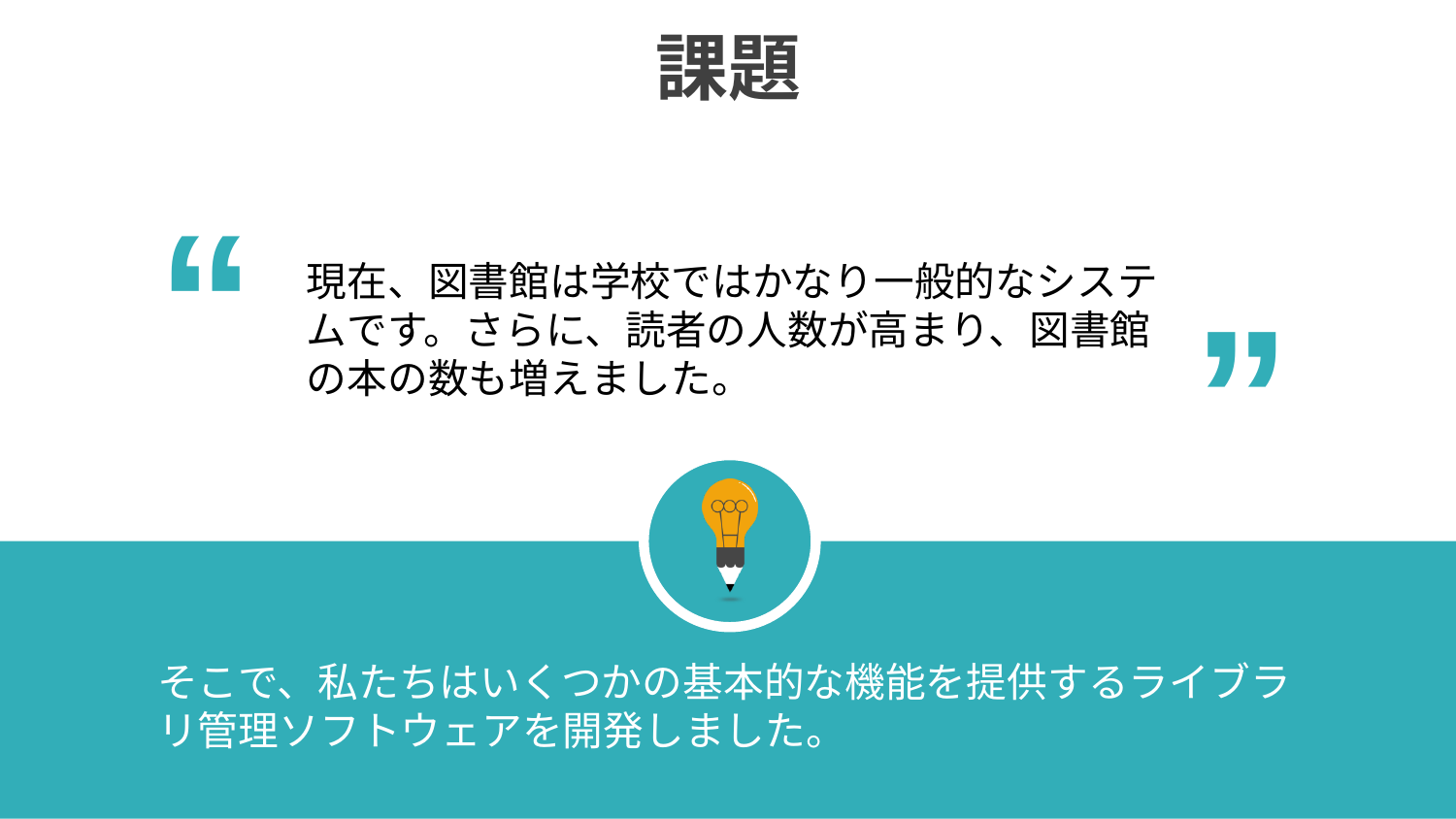

課題
“
“
現在、図書館は学校ではかなり一般的なシステムです。さらに、読者の人数が高まり、図書館の本の数も増えました。
そこで、私たちはいくつかの基本的な機能を提供するライブラリ管理ソフトウェアを開発しました。